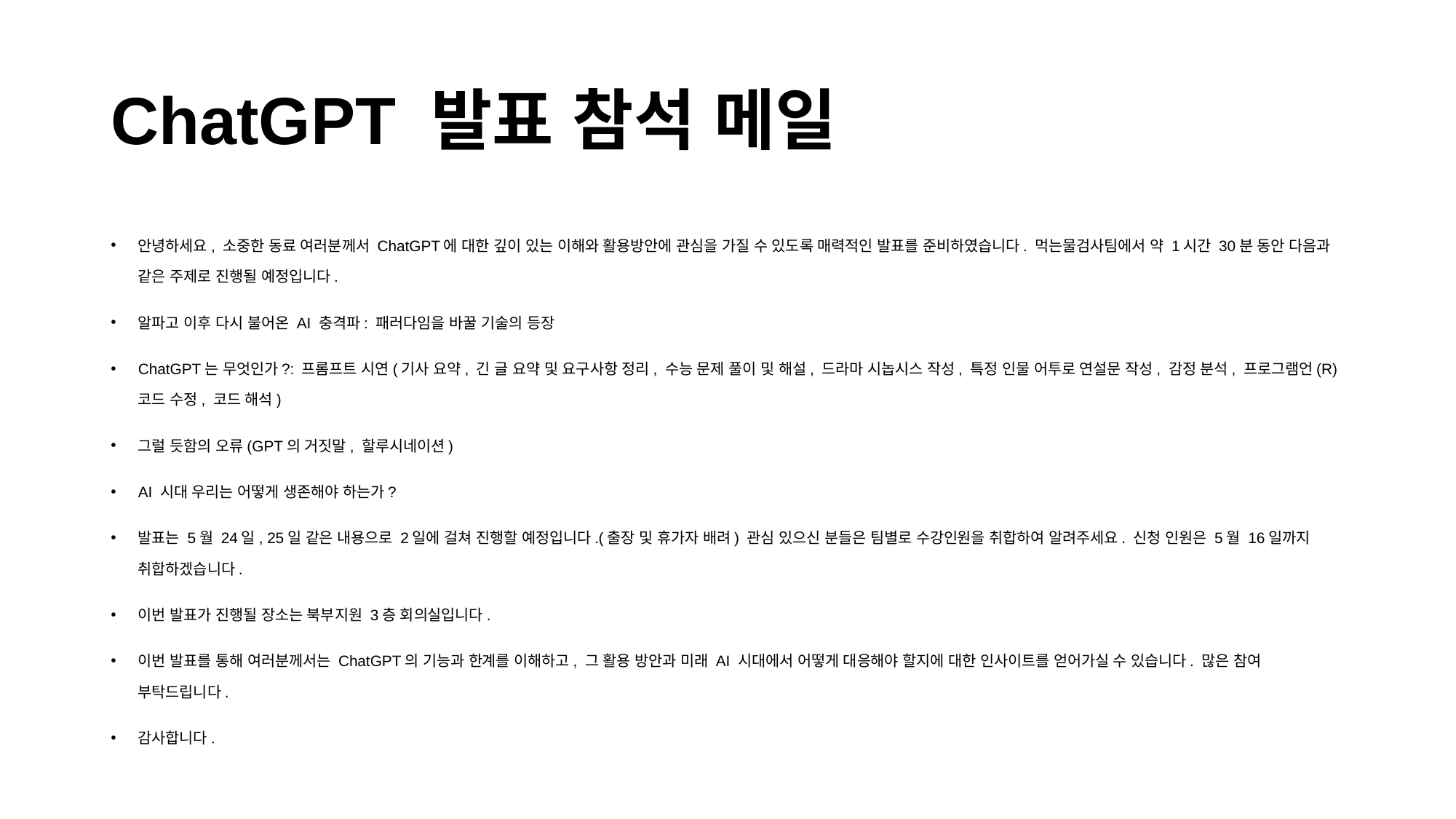

# ChatGPT 발표 참석 메일
안녕하세요, 소중한 동료 여러분께서 ChatGPT에 대한 깊이 있는 이해와 활용방안에 관심을 가질 수 있도록 매력적인 발표를 준비하였습니다. 먹는물검사팀에서 약 1시간 30분 동안 다음과 같은 주제로 진행될 예정입니다.
알파고 이후 다시 불어온 AI 충격파: 패러다임을 바꿀 기술의 등장
ChatGPT는 무엇인가?: 프롬프트 시연(기사 요약, 긴 글 요약 및 요구사항 정리, 수능 문제 풀이 및 해설, 드라마 시놉시스 작성, 특정 인물 어투로 연설문 작성, 감정 분석, 프로그램언(R) 코드 수정, 코드 해석)
그럴 듯함의 오류(GPT의 거짓말, 할루시네이션)
AI 시대 우리는 어떻게 생존해야 하는가?
발표는 5월 24일, 25일 같은 내용으로 2일에 걸쳐 진행할 예정입니다.(출장 및 휴가자 배려) 관심 있으신 분들은 팀별로 수강인원을 취합하여 알려주세요. 신청 인원은 5월 16일까지 취합하겠습니다.
이번 발표가 진행될 장소는 북부지원 3층 회의실입니다.
이번 발표를 통해 여러분께서는 ChatGPT의 기능과 한계를 이해하고, 그 활용 방안과 미래 AI 시대에서 어떻게 대응해야 할지에 대한 인사이트를 얻어가실 수 있습니다. 많은 참여 부탁드립니다.
감사합니다.